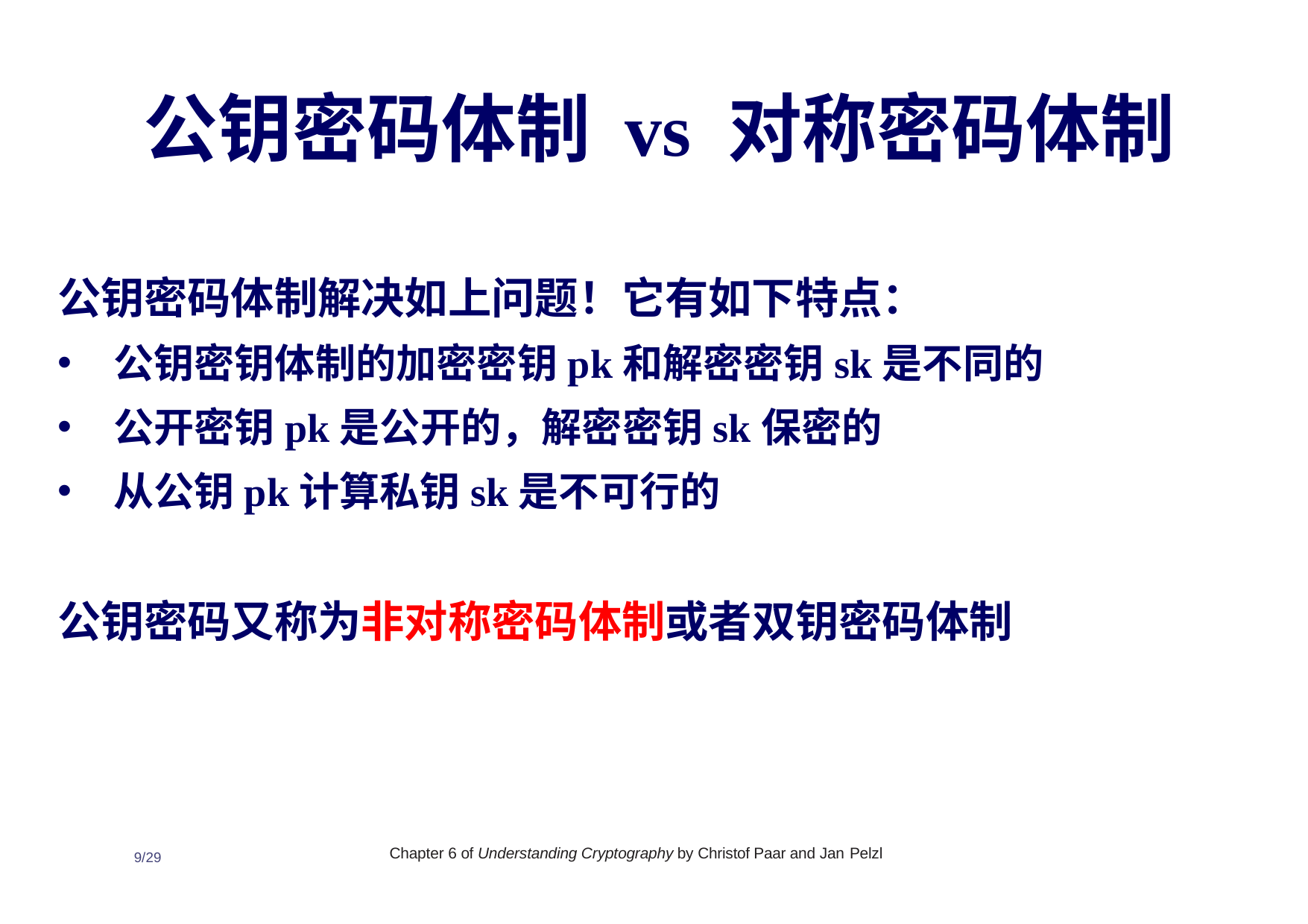

公钥密码体制 vs 对称密码体制

公钥密码体制解决如上问题！它有如下特点：
公钥密钥体制的加密密钥pk和解密密钥sk是不同的
公开密钥pk是公开的，解密密钥sk保密的
从公钥pk计算私钥sk是不可行的

公钥密码又称为非对称密码体制或者双钥密码体制

Chapter 6 of Understanding Cryptography by Christof Paar and Jan Pelzl
9/29